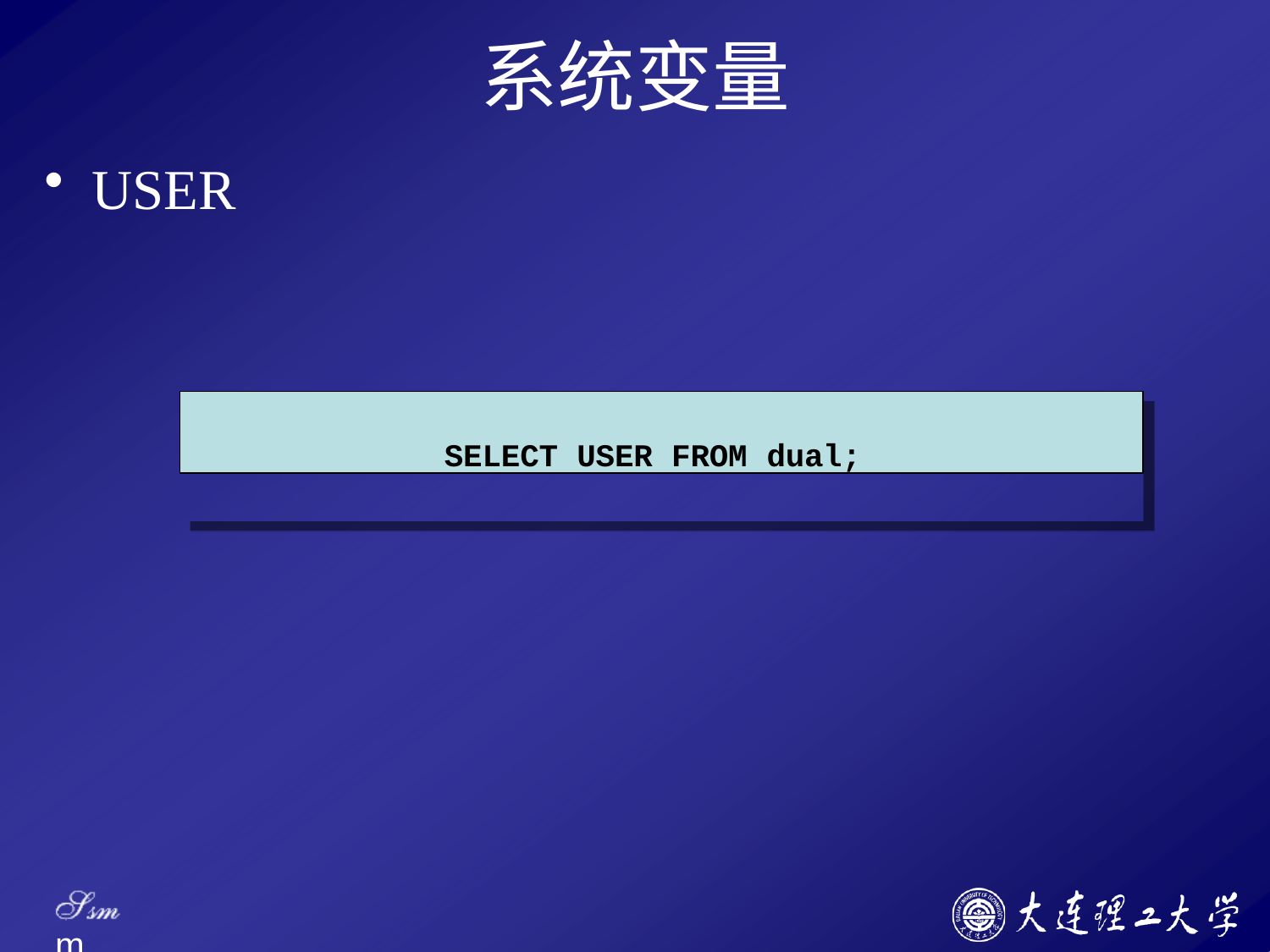

# 系统变量
USER

SELECT USER FROM dual;

Ssm